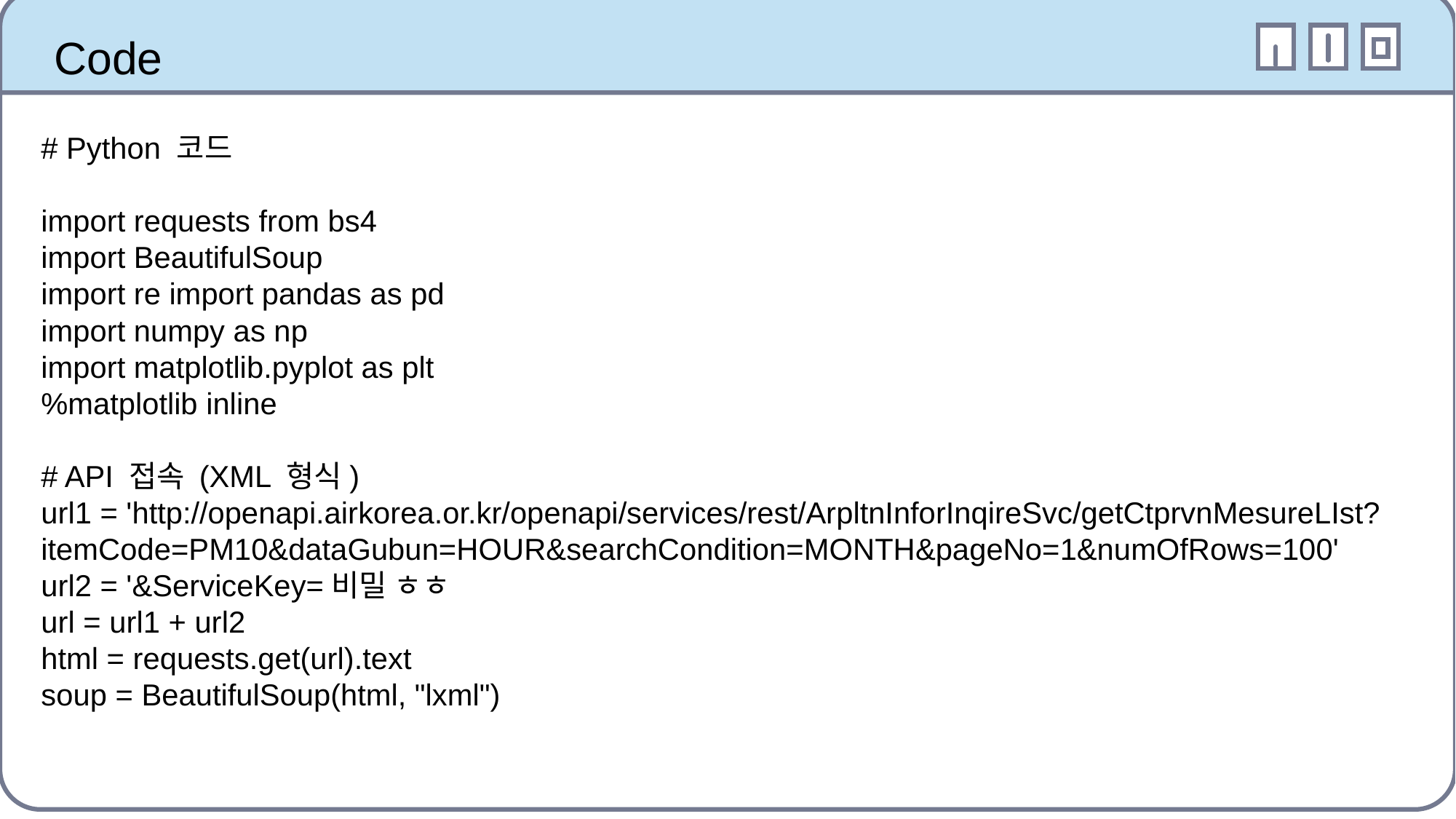

Code
오늘 사용한 색상은?
# Python 코드

import requests from bs4
import BeautifulSoup
import re import pandas as pd
import numpy as np
import matplotlib.pyplot as plt
%matplotlib inline

# API 접속 (XML 형식)
url1 = 'http://openapi.airkorea.or.kr/openapi/services/rest/ArpltnInforInqireSvc/getCtprvnMesureLIst?itemCode=PM10&dataGubun=HOUR&searchCondition=MONTH&pageNo=1&numOfRows=100'
url2 = '&ServiceKey=비밀 ㅎㅎ
url = url1 + url2
html = requests.get(url).text
soup = BeautifulSoup(html, "lxml")